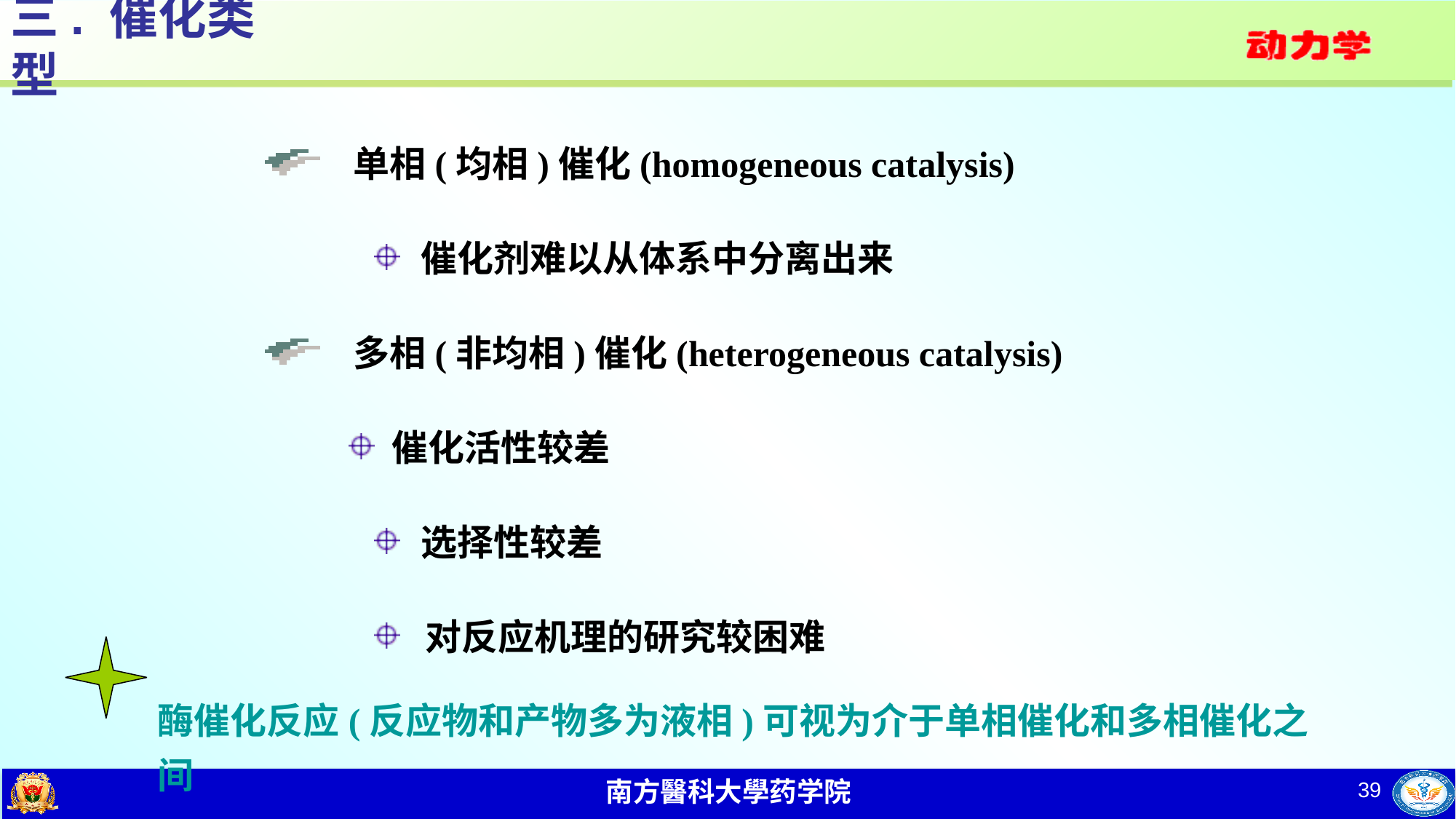

# 三. 催化类型
   单相(均相)催化(homogeneous catalysis)
 催化剂难以从体系中分离出来
   多相(非均相)催化(heterogeneous catalysis)
 催化活性较差
 选择性较差
  对反应机理的研究较困难

酶催化反应(反应物和产物多为液相)可视为介于单相催化和多相催化之间
39